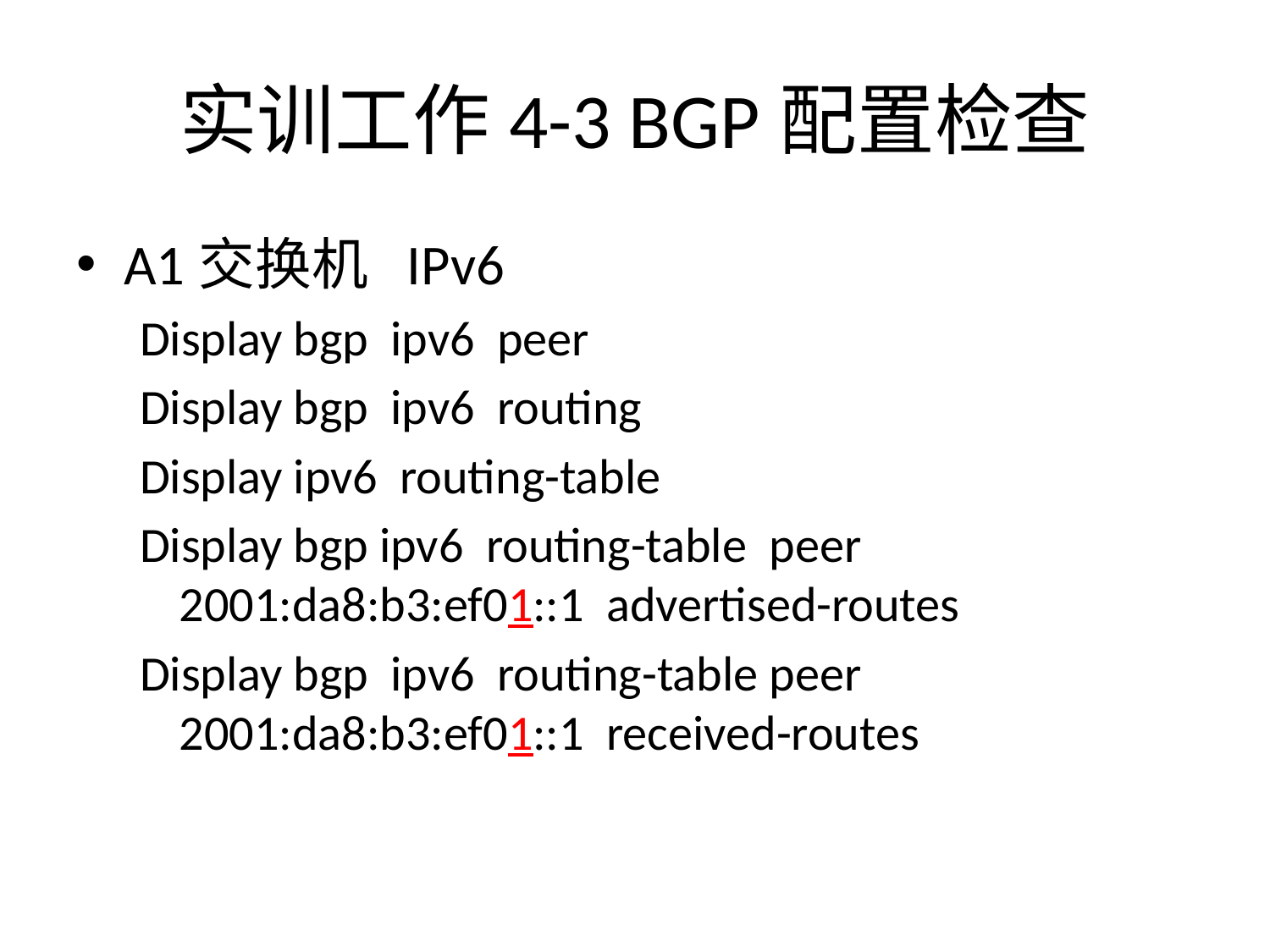

# 实训工作4-3 BGP配置检查
A1交换机  IPv6
Display bgp  ipv6  peer
Display bgp  ipv6  routing
Display ipv6  routing-table
Display bgp ipv6  routing-table  peer 2001:da8:b3:ef01::1  advertised-routes
Display bgp  ipv6  routing-table peer 2001:da8:b3:ef01::1  received-routes